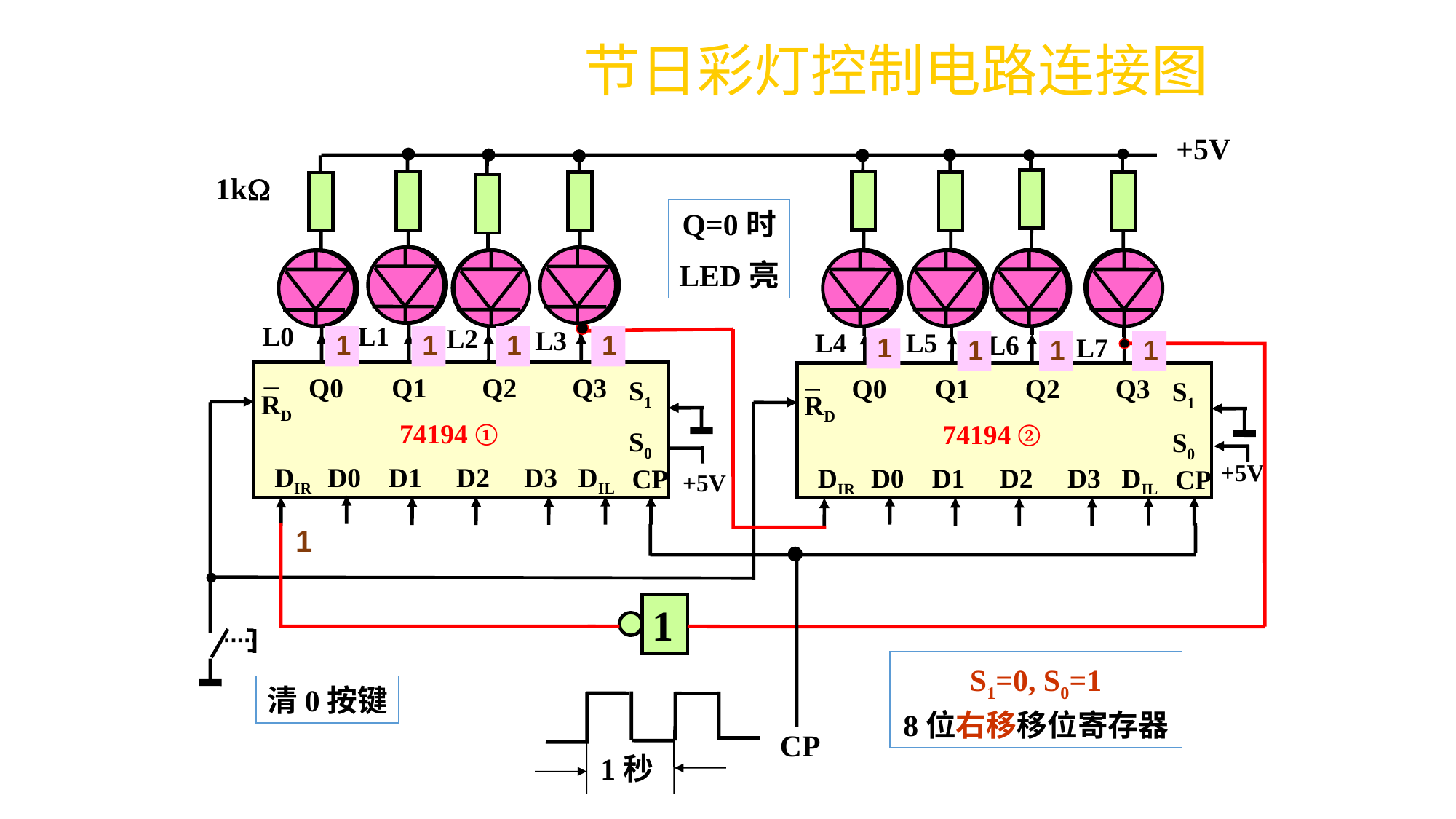

节日彩灯控制电路连接图
+5V

1kΩ
Q=0时
LED亮

L0
L1
L2
L3
L4
L5
L6

L7
0
0
0
0
1
1
1
1
0
0
0
0
1
1
1
1

Q0       Q1        Q2        Q3
S1
S0
RD

74194 ②
DIR    D0    D1     D2     D3   DIL
CP

Q0       Q1        Q2        Q3
S1
S0
RD

+5V
74194 ①

DIR    D0    D1     D2     D3   DIL
CP
+5V

1

1

S1=0, S0=1
8位右移移位寄存器

清0按键

1秒

CP